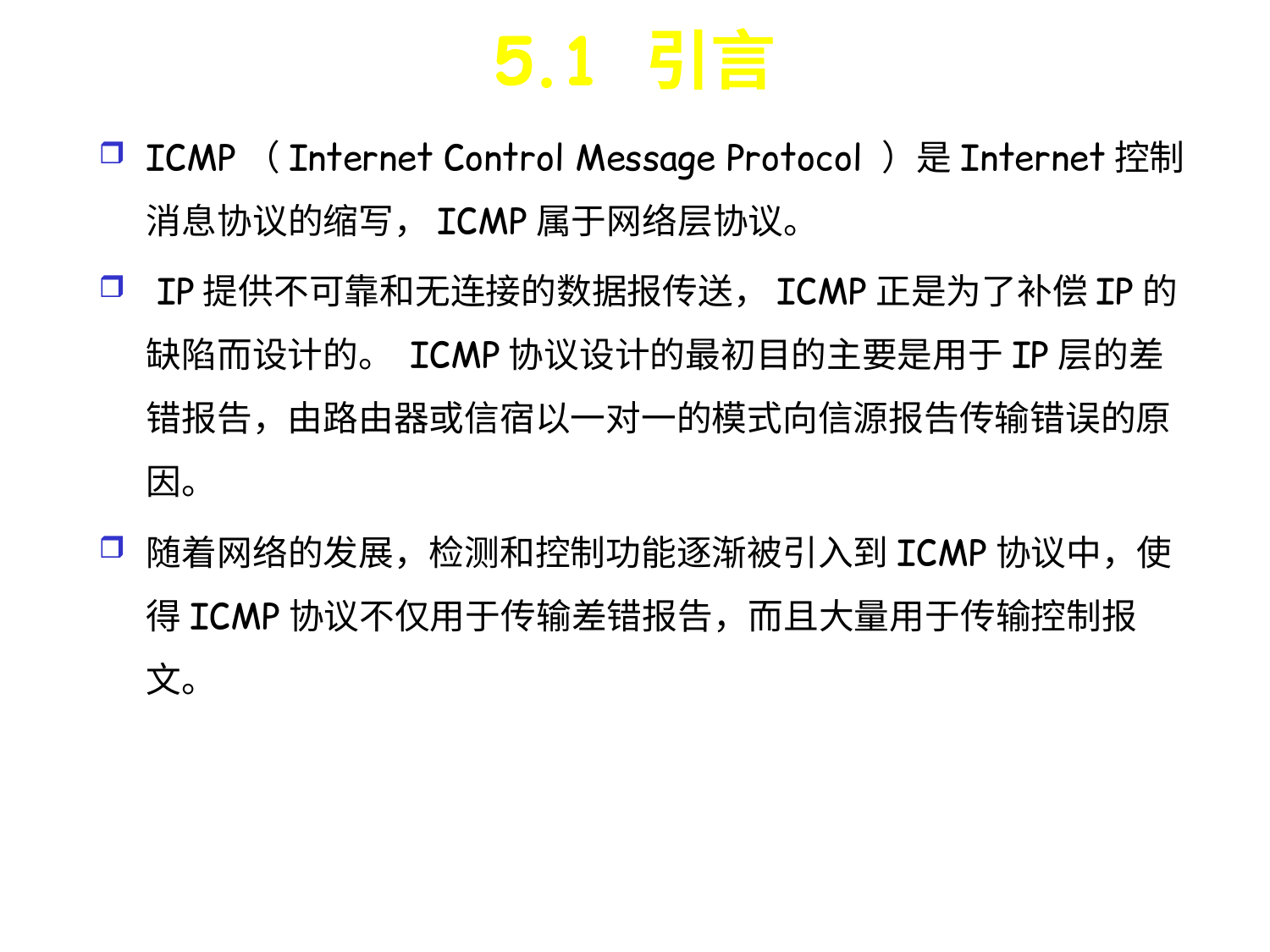

# 5.1 引言
ICMP（Internet Control Message Protocol ）是Internet控制消息协议的缩写，ICMP属于网络层协议。
 IP提供不可靠和无连接的数据报传送，ICMP正是为了补偿IP的缺陷而设计的。 ICMP协议设计的最初目的主要是用于IP层的差错报告，由路由器或信宿以一对一的模式向信源报告传输错误的原因。
随着网络的发展，检测和控制功能逐渐被引入到ICMP协议中，使得ICMP协议不仅用于传输差错报告，而且大量用于传输控制报文。